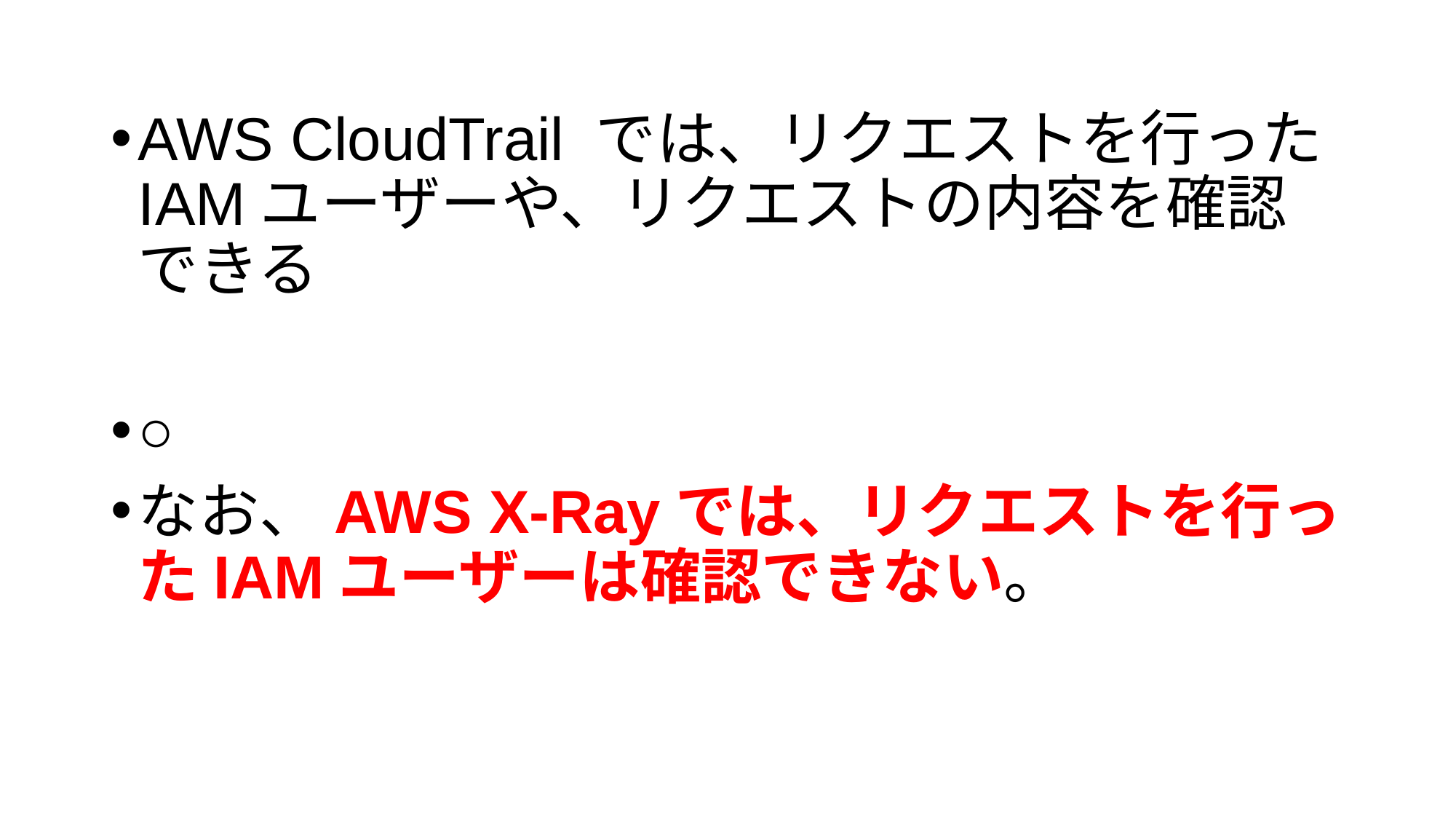

AWS CloudTrail では、リクエストを行ったIAMユーザーや、リクエストの内容を確認できる

○
なお、AWS X-Rayでは、リクエストを行ったIAMユーザーは確認できない。